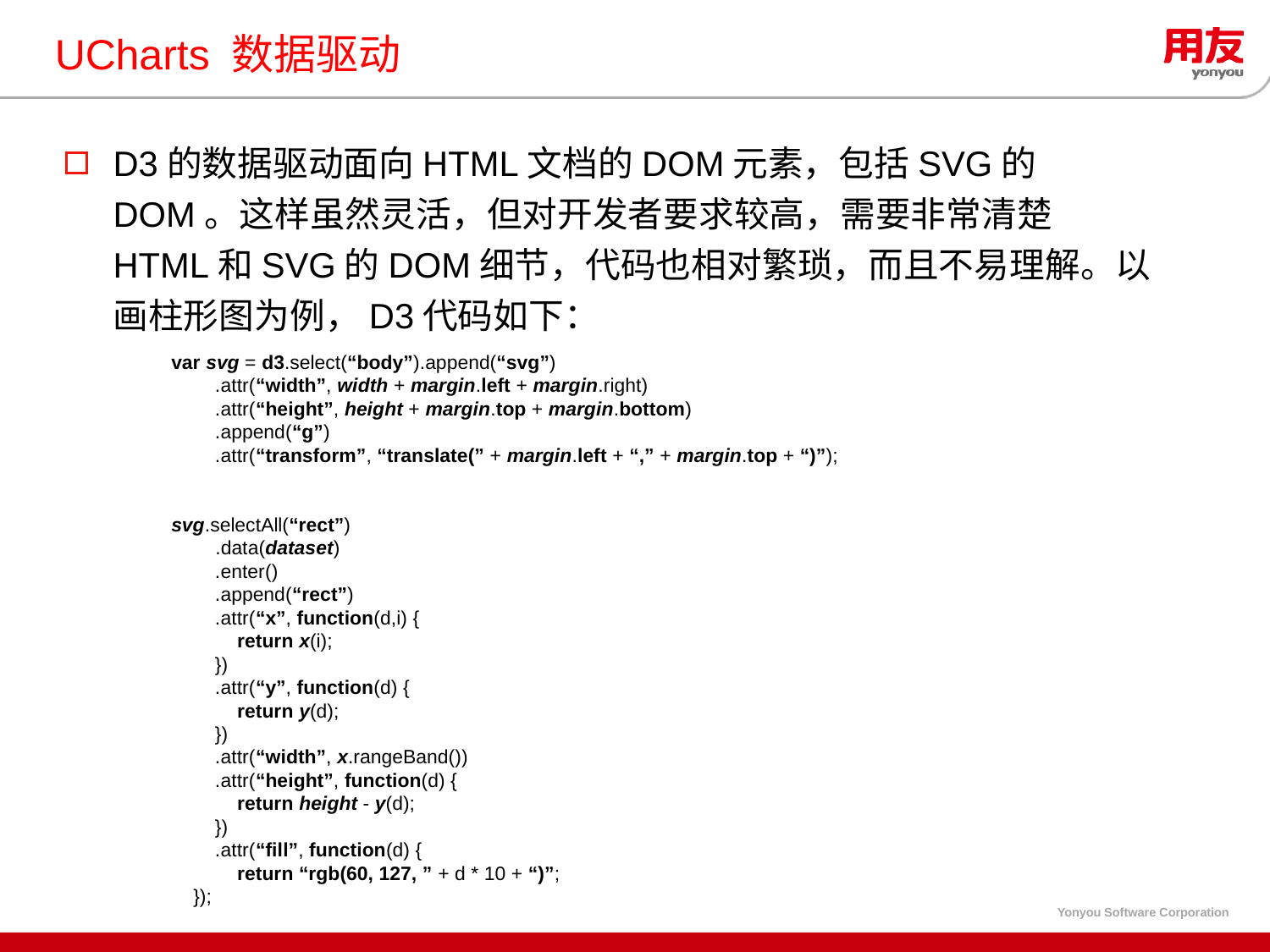

# UCharts 数据驱动
D3的数据驱动面向HTML文档的DOM元素，包括SVG的DOM。这样虽然灵活，但对开发者要求较高，需要非常清楚HTML和SVG的DOM细节，代码也相对繁琐，而且不易理解。以画柱形图为例，D3代码如下：
var svg = d3.select(“body”).append(“svg”)
        .attr(“width”, width + margin.left + margin.right)
        .attr(“height”, height + margin.top + margin.bottom)
        .append(“g”)
        .attr(“transform”, “translate(” + margin.left + “,” + margin.top + “)”);
svg.selectAll(“rect”)
        .data(dataset)
        .enter()
        .append(“rect”)
        .attr(“x”, function(d,i) {
            return x(i);
        })
        .attr(“y”, function(d) {
            return y(d);
        })
        .attr(“width”, x.rangeBand())
        .attr(“height”, function(d) {
            return height - y(d);
        })
        .attr(“fill”, function(d) {
            return “rgb(60, 127, ” + d * 10 + “)”;
    });